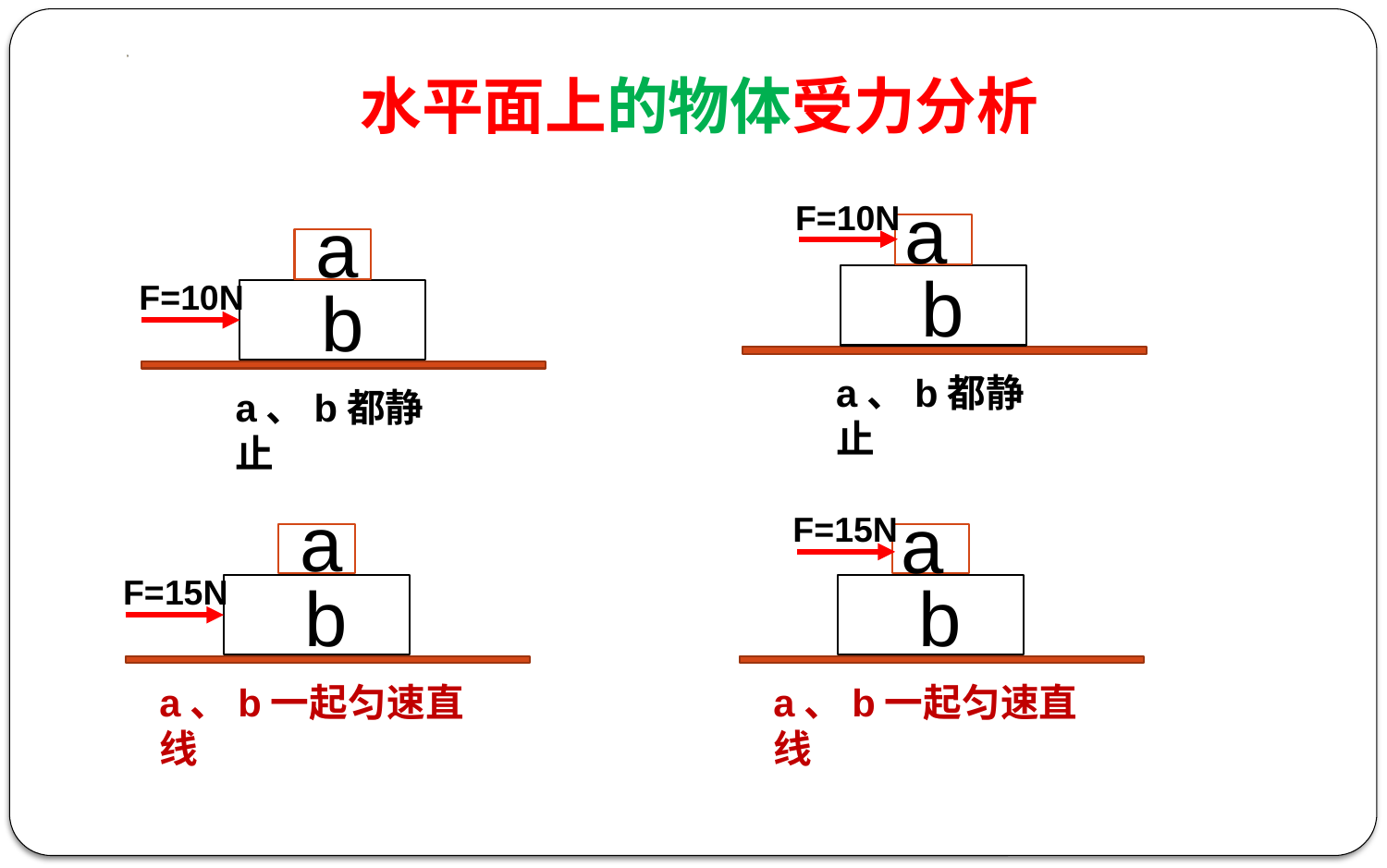

水平面上的物体受力分析
a
F=10N

b

a、b都静止
a

b
F=10N

a、b都静止
a

b
F=15N

a、b一起匀速直线
a
F=15N

b

a、b一起匀速直线